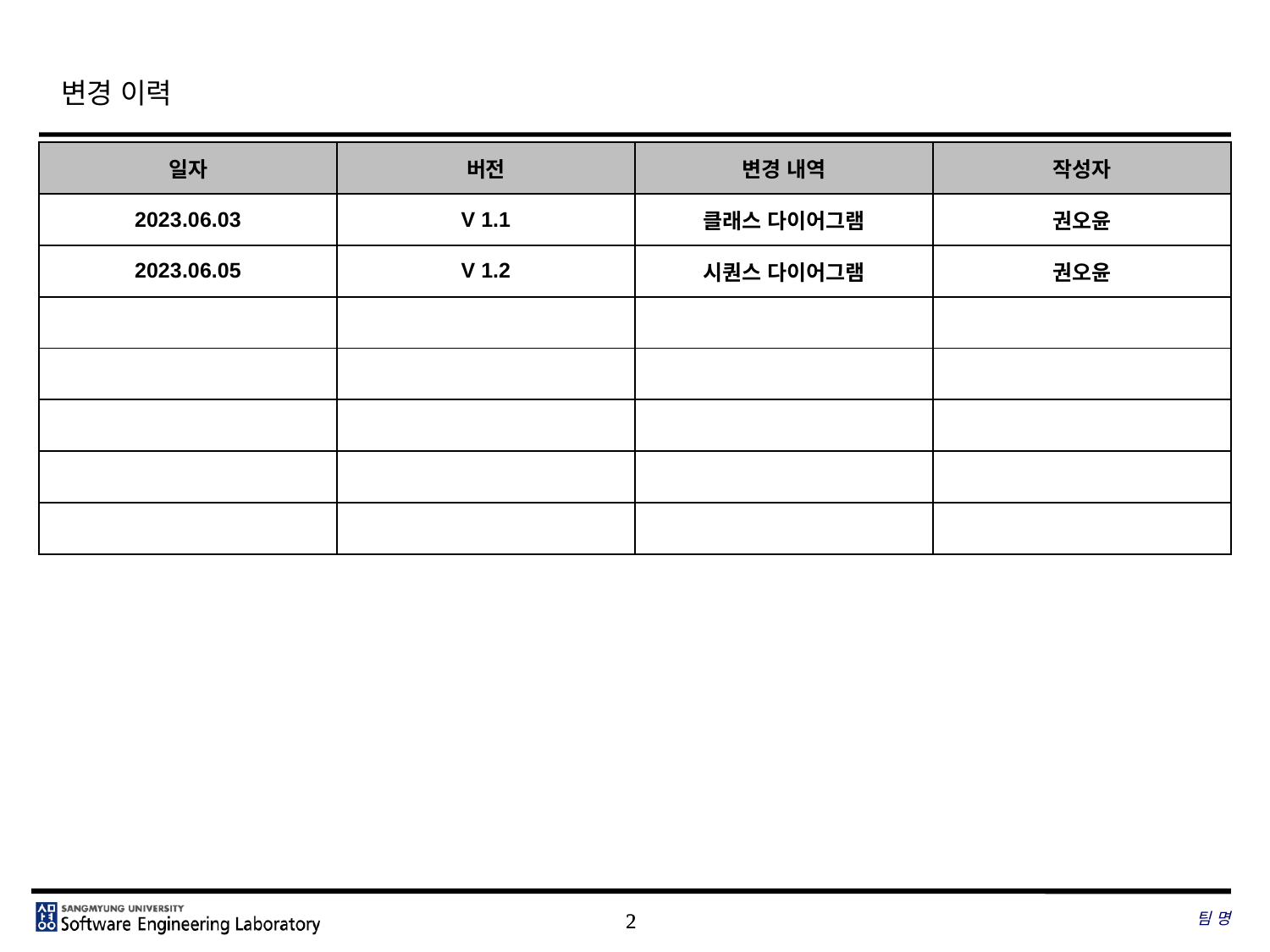

# 변경 이력
| 일자 | 버전 | 변경 내역 | 작성자 |
| --- | --- | --- | --- |
| 2023.06.03 | V 1.1 | 클래스 다이어그램 | 권오윤 |
| 2023.06.05 | V 1.2 | 시퀀스 다이어그램 | 권오윤 |
|  |  |  |  |
|  |  |  |  |
|  |  |  |  |
|  |  |  |  |
|  |  |  |  |
팀 명